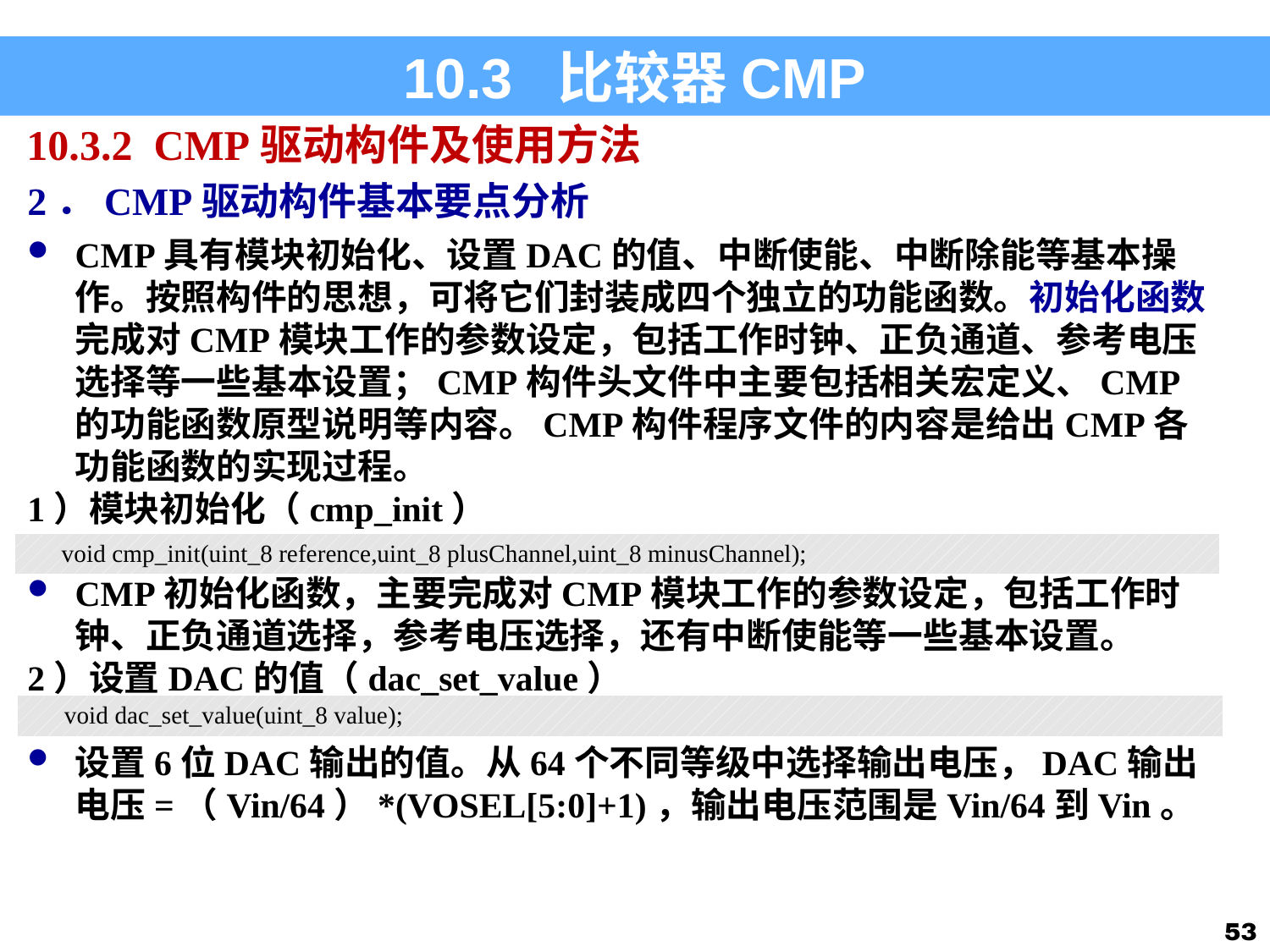

10.3  比较器CMP
10.3.2  CMP驱动构件及使用方法
2．CMP驱动构件基本要点分析
CMP具有模块初始化、设置DAC的值、中断使能、中断除能等基本操作。按照构件的思想，可将它们封装成四个独立的功能函数。初始化函数完成对CMP模块工作的参数设定，包括工作时钟、正负通道、参考电压选择等一些基本设置；CMP构件头文件中主要包括相关宏定义、CMP的功能函数原型说明等内容。CMP构件程序文件的内容是给出CMP各功能函数的实现过程。
1）模块初始化（cmp_init）

CMP初始化函数，主要完成对CMP模块工作的参数设定，包括工作时钟、正负通道选择，参考电压选择，还有中断使能等一些基本设置。
2）设置DAC的值（dac_set_value）

设置6位DAC输出的值。从64个不同等级中选择输出电压，DAC输出电压=（Vin/64）*(VOSEL[5:0]+1)，输出电压范围是Vin/64到Vin。
| void cmp\_init(uint\_8 reference,uint\_8 plusChannel,uint\_8 minusChannel); |
| --- |
| void dac\_set\_value(uint\_8 value); |
| --- |
53